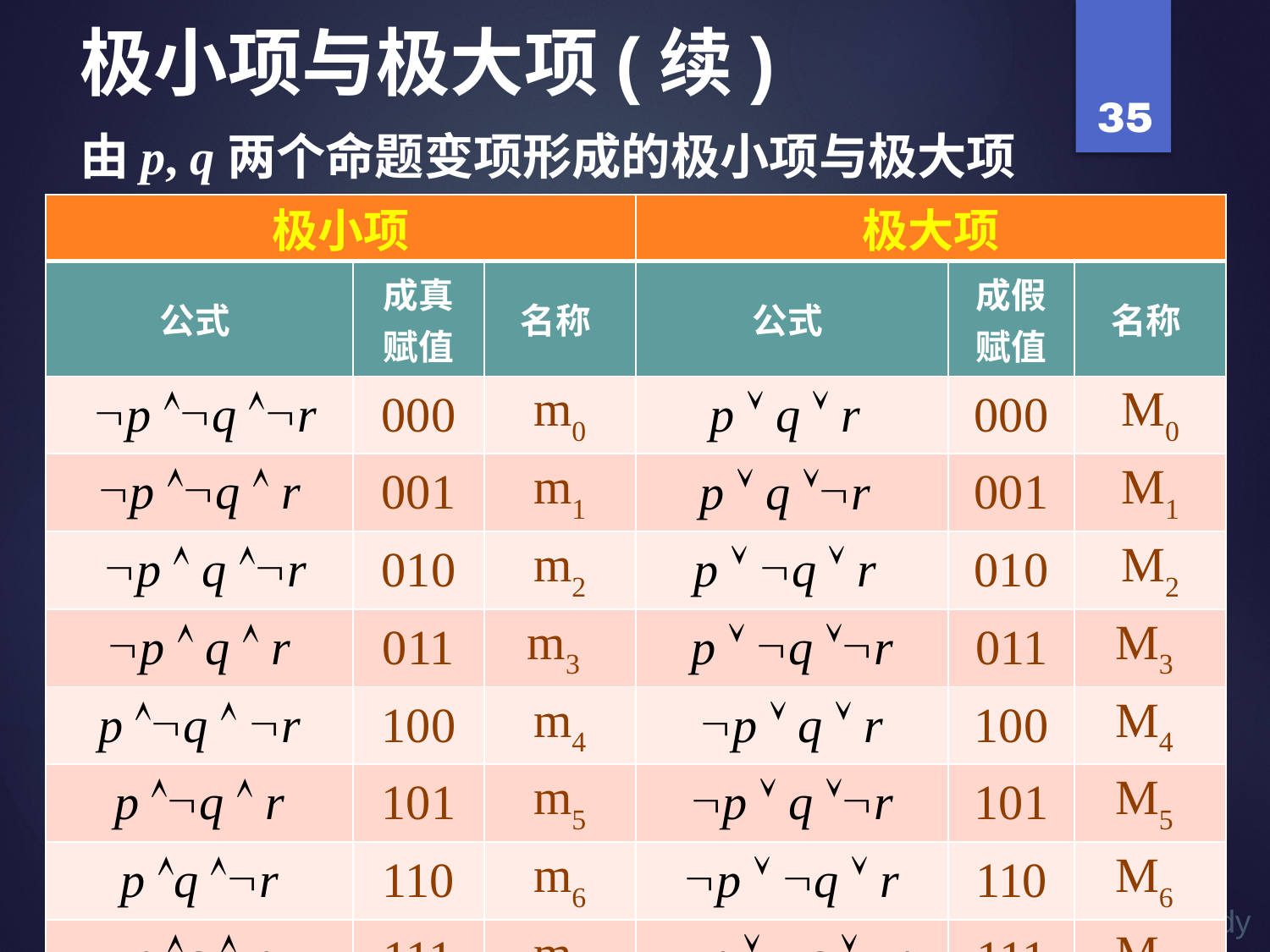

# 极小项与极大项(续)
35
由p, q两个命题变项形成的极小项与极大项
| 极小项 |  |  | 极大项 |  |  |
| --- | --- | --- | --- | --- | --- |
| 公式 | 成真赋值 | 名称 | 公式 | 成假赋值 | 名称 |
| ¬p ∧¬q ∧¬r | 000 | m0 | p ∨ q ∨ r | 000 | M0 |
| ¬p ∧¬q ∧ r | 001 | m1 | p ∨ q ∨¬r | 001 | M1 |
| ¬p ∧ q ∧¬r | 010 | m2 | p ∨ ¬q ∨ r | 010 | M2 |
| ¬p ∧ q ∧ r | 011 | m3 | p ∨ ¬q ∨¬r | 011 | M3 |
| p ∧¬q ∧ ¬r | 100 | m4 | ¬p ∨ q ∨ r | 100 | M4 |
| p ∧¬q ∧ r | 101 | m5 | ¬p ∨ q ∨¬r | 101 | M5 |
| p ∧q ∧¬r | 110 | m6 | ¬p ∨ ¬q ∨ r | 110 | M6 |
| p ∧q ∧ r | 111 | m7 | ¬p ∨ ¬q ∨¬r | 111 | M7 |